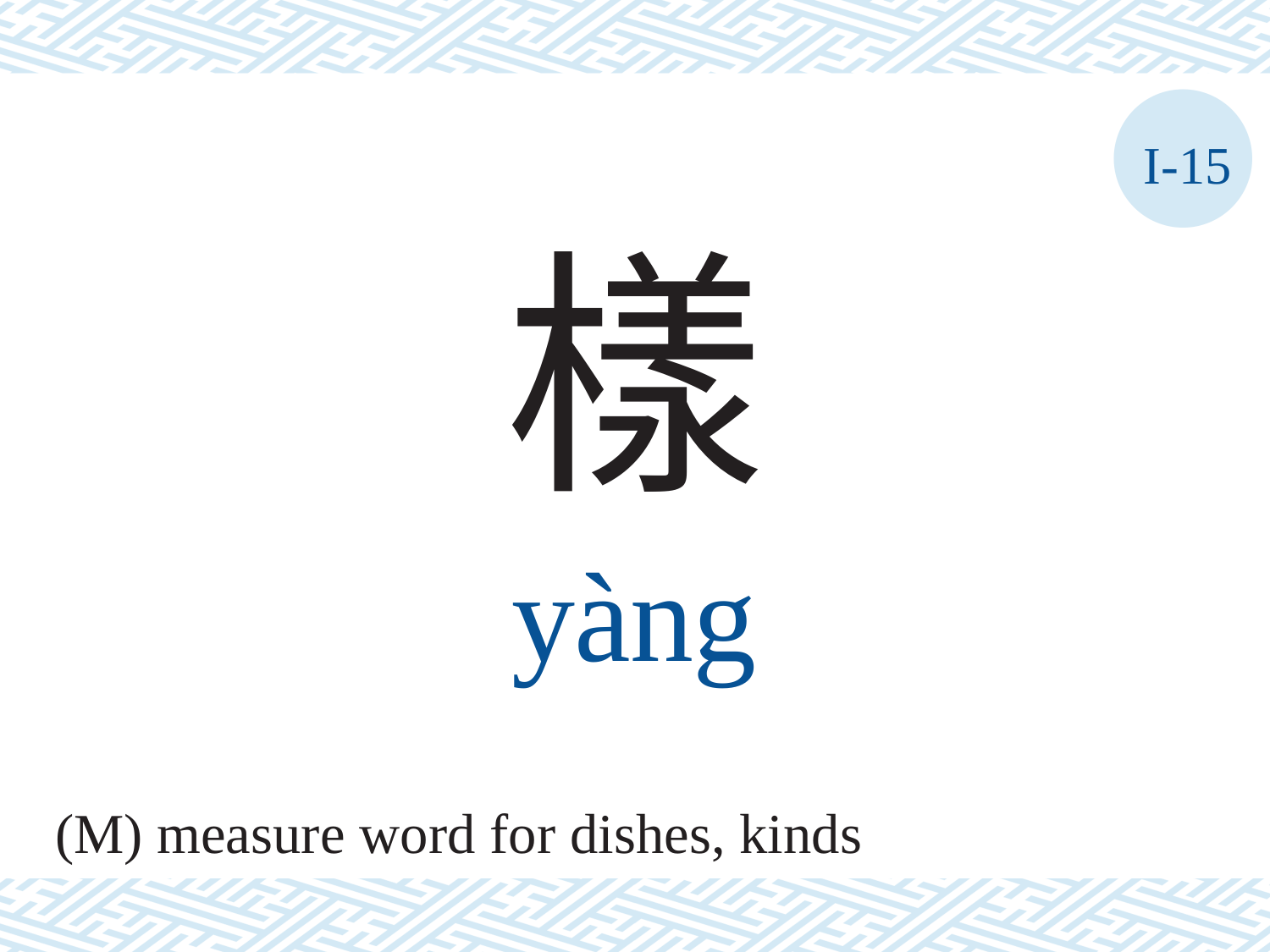

I-15
樣
yàng
(M) measure word for dishes, kinds